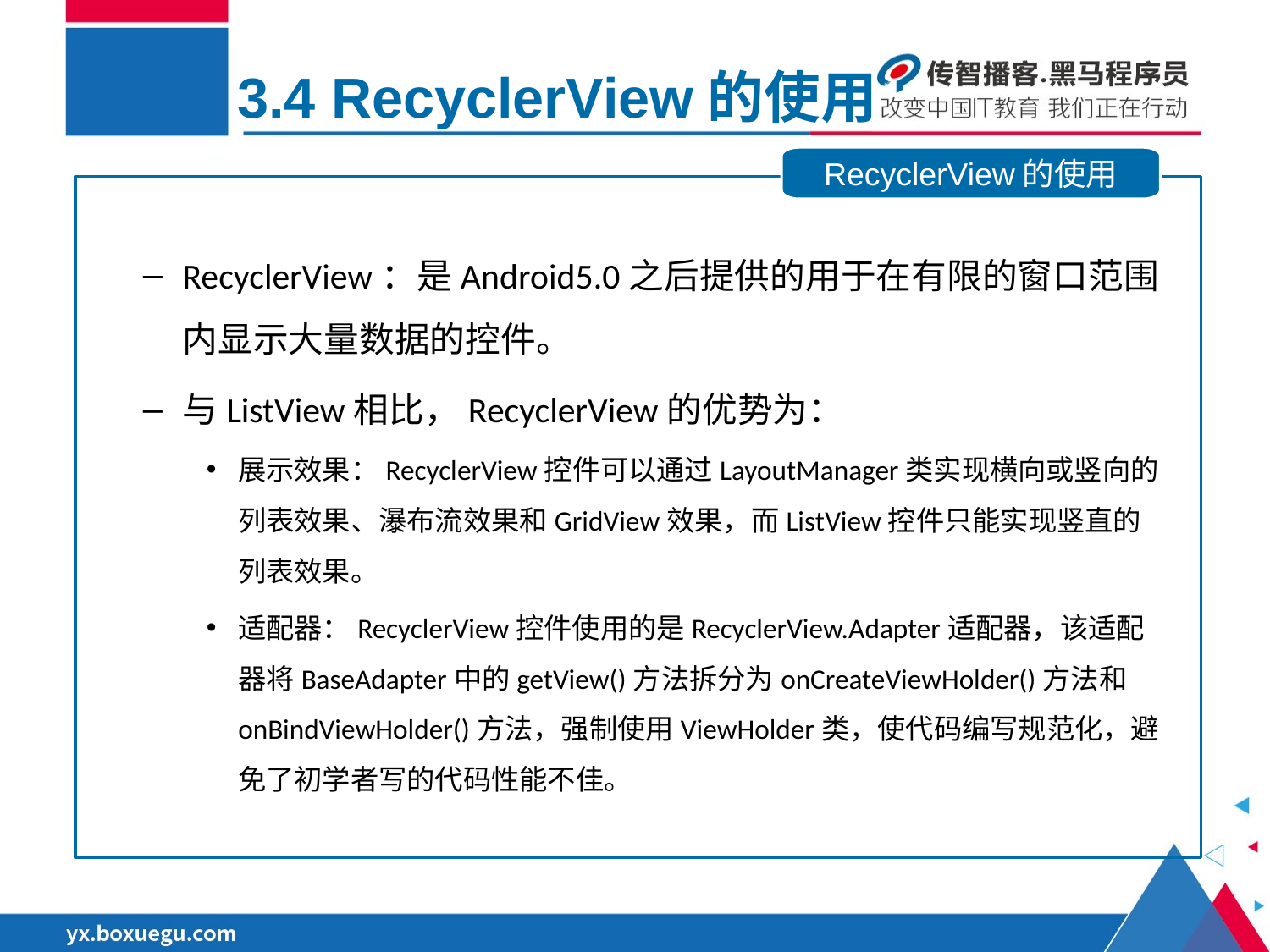

3.4 RecyclerView的使用

RecyclerView的使用

RecyclerView：是Android5.0之后提供的用于在有限的窗口范围内显示大量数据的控件。
与ListView相比，RecyclerView的优势为：
展示效果：RecyclerView控件可以通过LayoutManager类实现横向或竖向的列表效果、瀑布流效果和GridView效果，而ListView控件只能实现竖直的列表效果。
适配器：RecyclerView控件使用的是RecyclerView.Adapter适配器，该适配器将BaseAdapter中的getView()方法拆分为onCreateViewHolder()方法和onBindViewHolder()方法，强制使用ViewHolder类，使代码编写规范化，避免了初学者写的代码性能不佳。